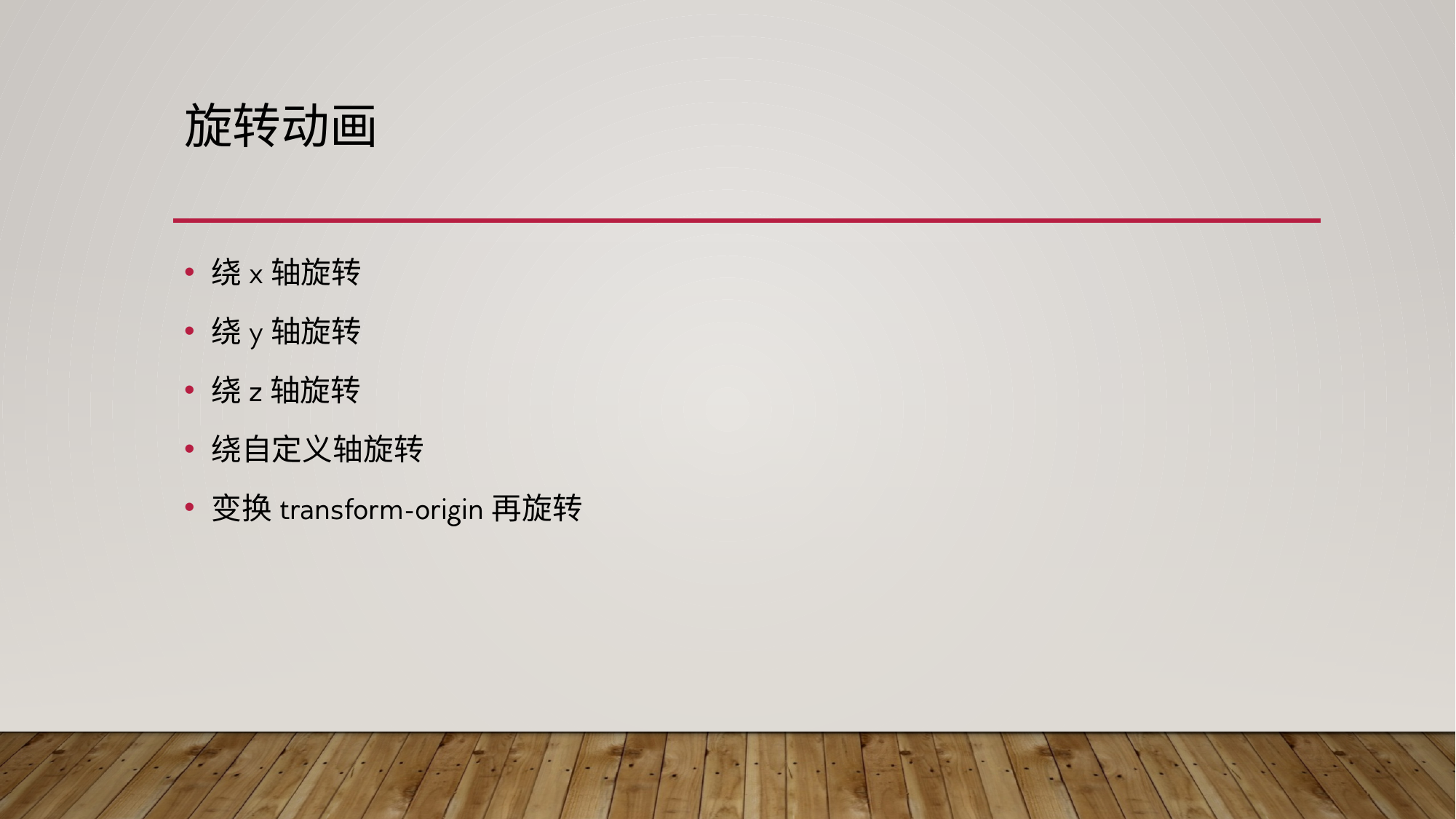

# 旋转动画
绕x轴旋转
绕y轴旋转
绕z轴旋转
绕自定义轴旋转
变换transform-origin再旋转